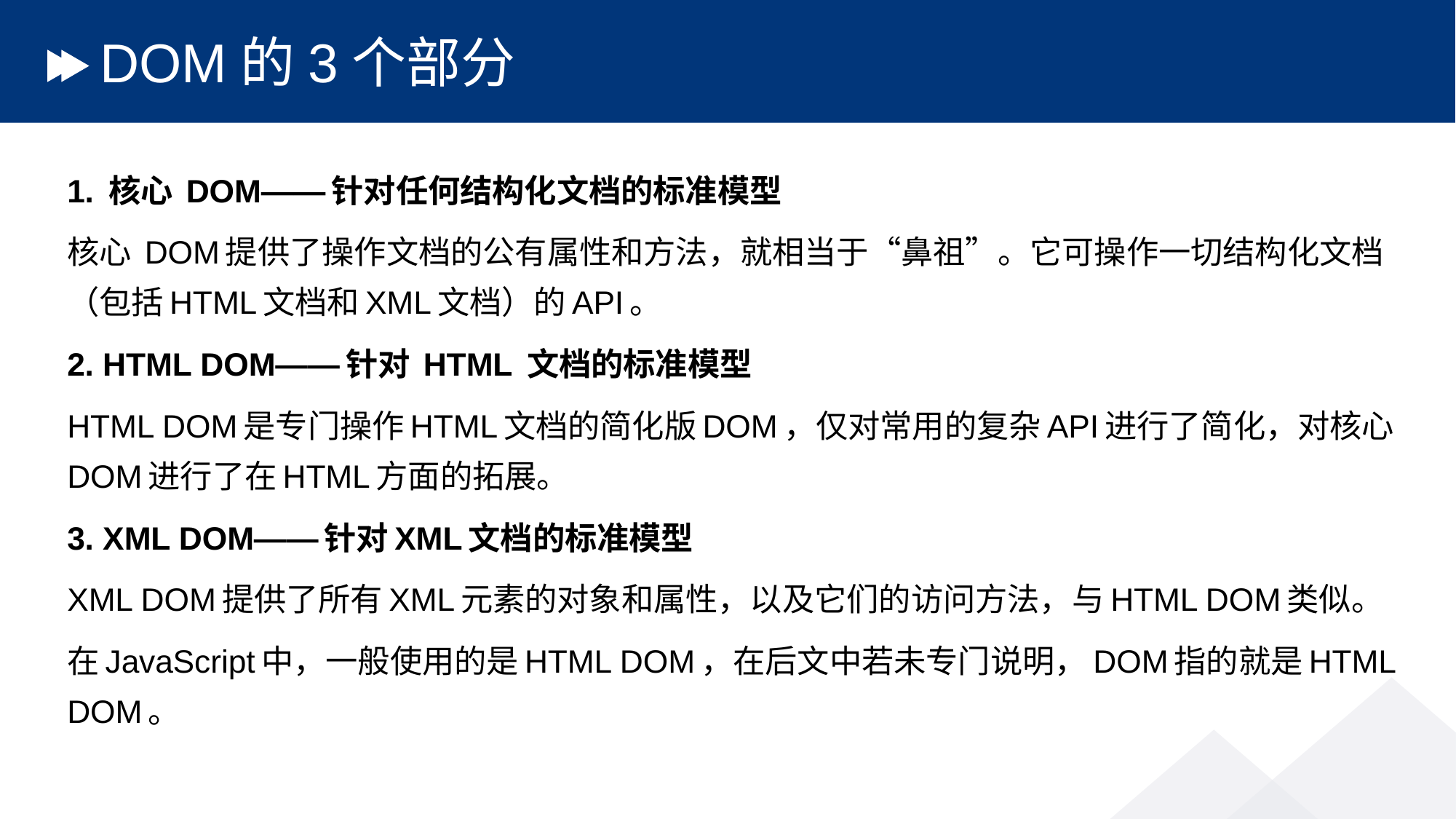

# DOM的3个部分
1. 核心 DOM——针对任何结构化文档的标准模型
核心 DOM提供了操作文档的公有属性和方法，就相当于“鼻祖”。它可操作一切结构化文档（包括HTML文档和XML文档）的API。
2. HTML DOM——针对 HTML 文档的标准模型
HTML DOM是专门操作HTML文档的简化版DOM，仅对常用的复杂API进行了简化，对核心DOM进行了在HTML方面的拓展。
3. XML DOM——针对XML文档的标准模型
XML DOM提供了所有XML元素的对象和属性，以及它们的访问方法，与HTML DOM类似。
在JavaScript中，一般使用的是HTML DOM，在后文中若未专门说明，DOM指的就是HTML DOM。